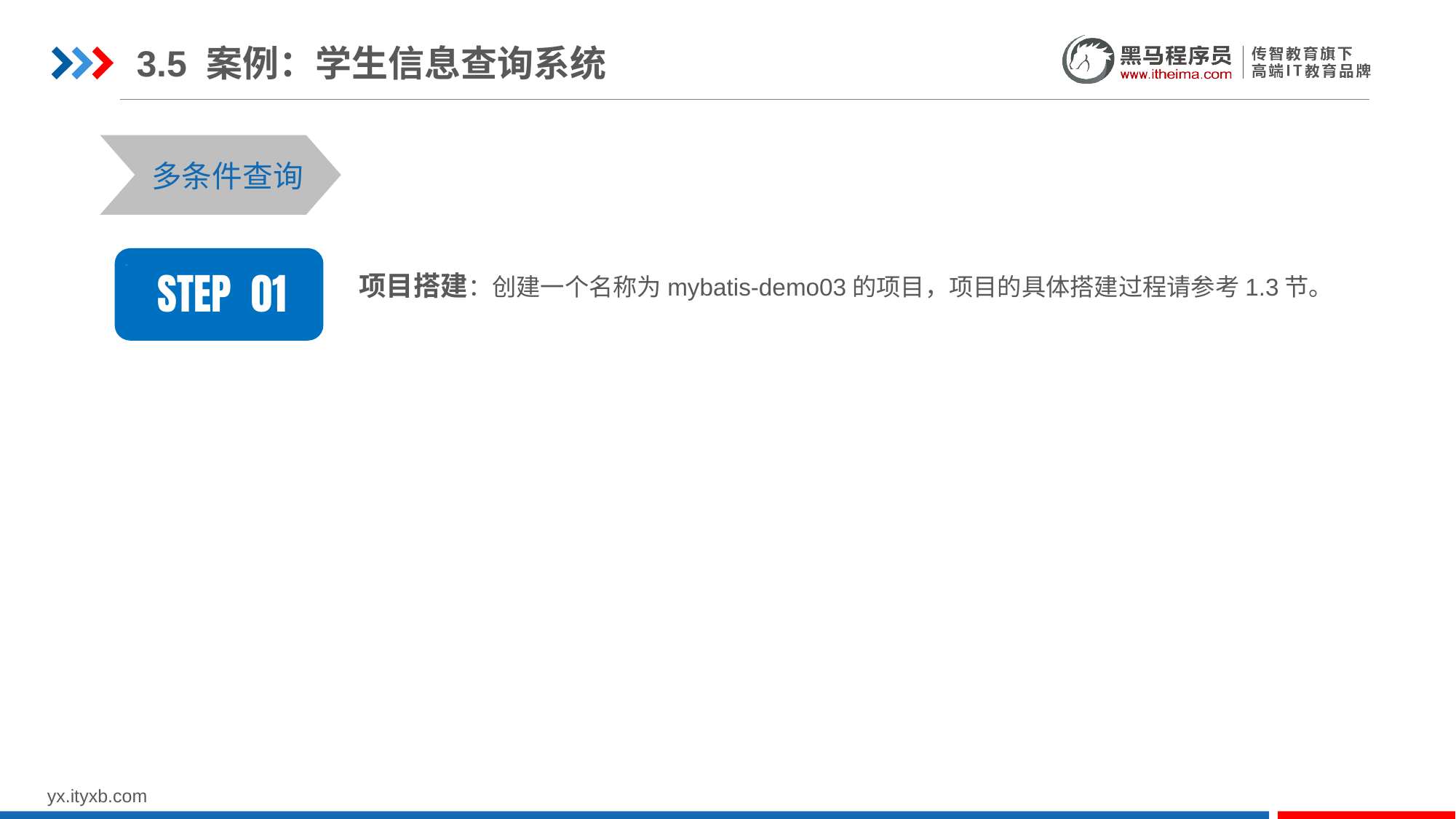

3.5 案例：学生信息查询系统

STEP  01
STEP  03
多条件查询
项目搭建：创建一个名称为mybatis-demo03的项目，项目的具体搭建过程请参考1.3节。

STEP  01